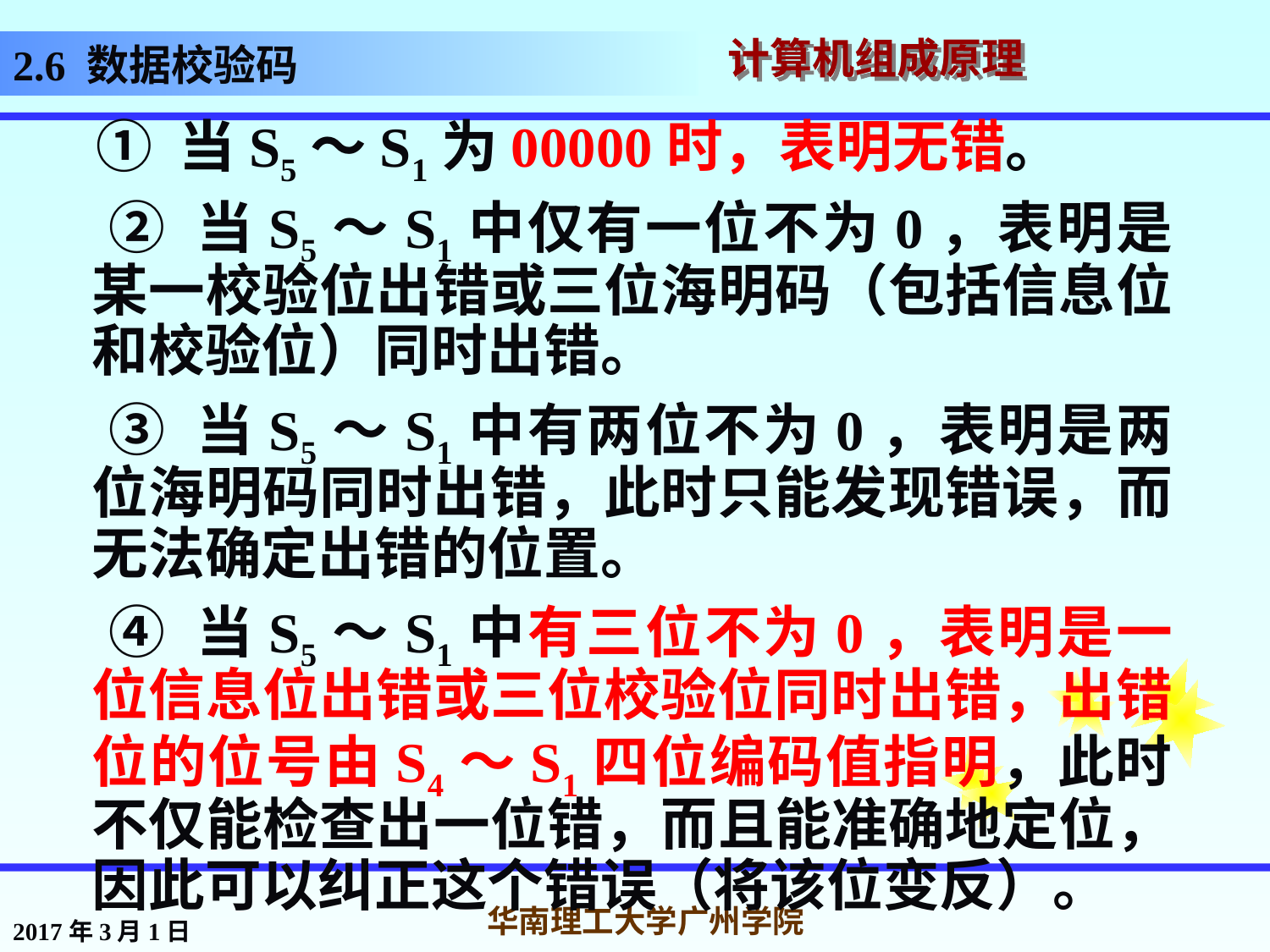

# 2.6 数据校验码
    ① 当S5～S1为00000时，表明无错。
    ② 当S5～S1中仅有一位不为0，表明是某一校验位出错或三位海明码（包括信息位和校验位）同时出错。
    ③ 当S5～S1中有两位不为0，表明是两位海明码同时出错，此时只能发现错误，而无法确定出错的位置。
    ④ 当S5～S1中有三位不为0，表明是一位信息位出错或三位校验位同时出错，出错位的位号由S4～S1四位编码值指明，此时不仅能检查出一位错，而且能准确地定位，因此可以纠正这个错误（将该位变反）。
2017年3月1日
华南理工大学广州学院